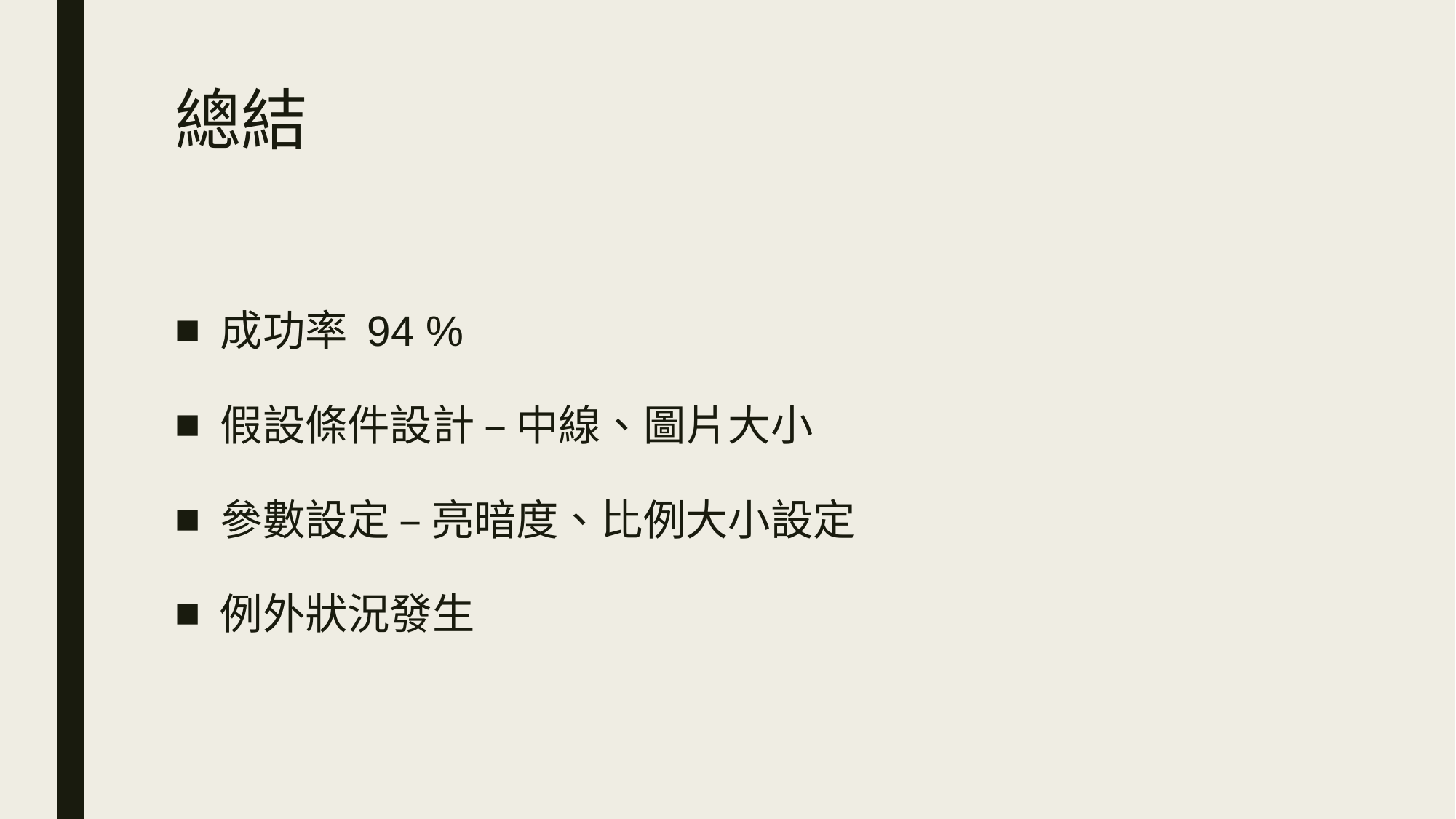

# 總結
成功率 94 %
假設條件設計 – 中線、圖片大小
參數設定 – 亮暗度、比例大小設定
例外狀況發生